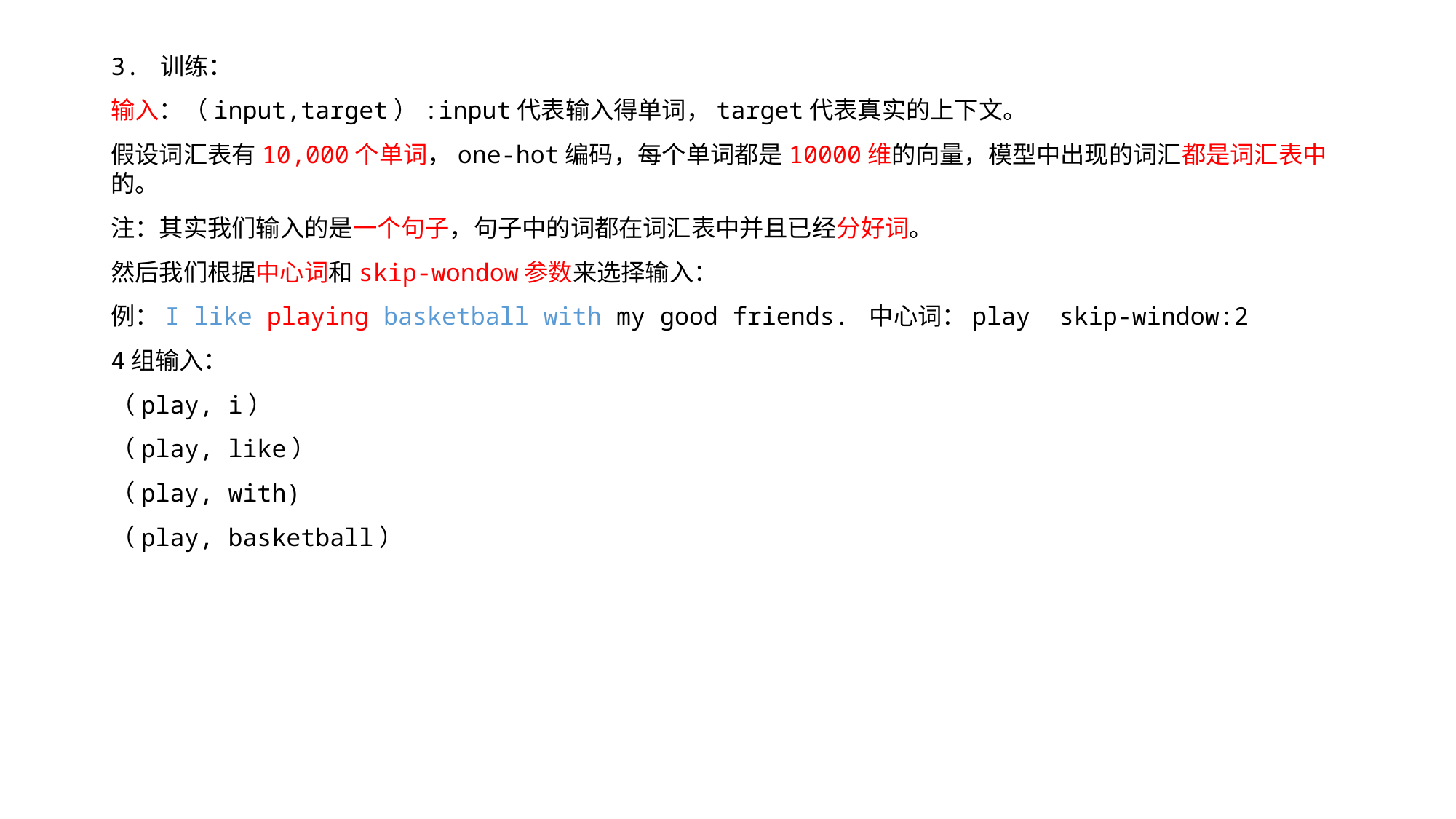

3. 训练：
输入：（input,target）:input代表输入得单词，target代表真实的上下文。
假设词汇表有10,000个单词，one-hot编码，每个单词都是10000维的向量，模型中出现的词汇都是词汇表中的。
注：其实我们输入的是一个句子，句子中的词都在词汇表中并且已经分好词。
然后我们根据中心词和skip-wondow参数来选择输入：
例：I like playing basketball with my good friends. 中心词：play  skip-window:2
4组输入：
（play, i）
（play, like）
（play, with)
（play, basketball）